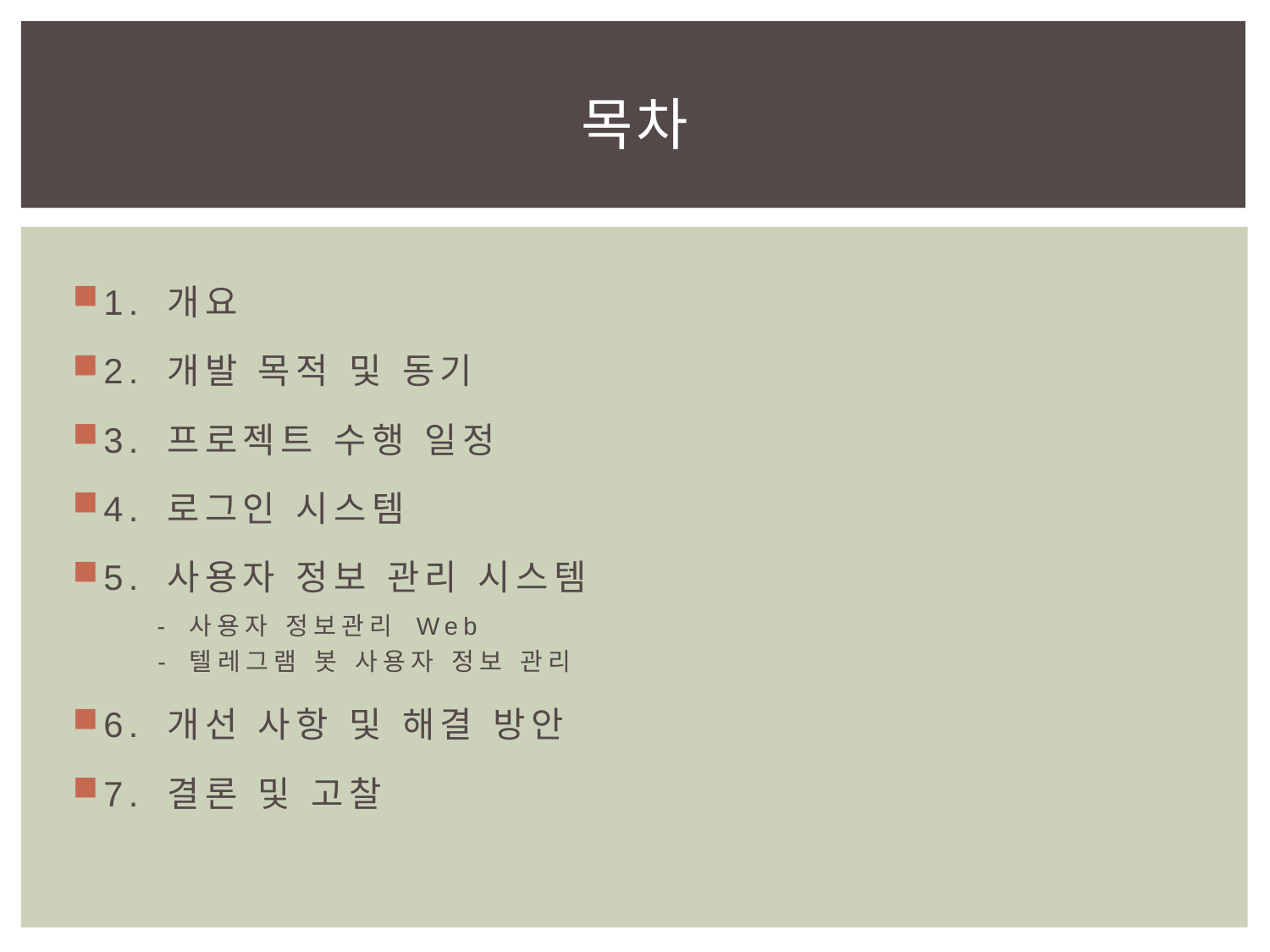

# 목차
1. 개요
2. 개발 목적 및 동기
3. 프로젝트 수행 일정
4. 로그인 시스템
5. 사용자 정보 관리 시스템
      - 사용자 정보관리 Web
       - 텔레그램 봇 사용자 정보 관리
6. 개선 사항 및 해결 방안
7. 결론 및 고찰